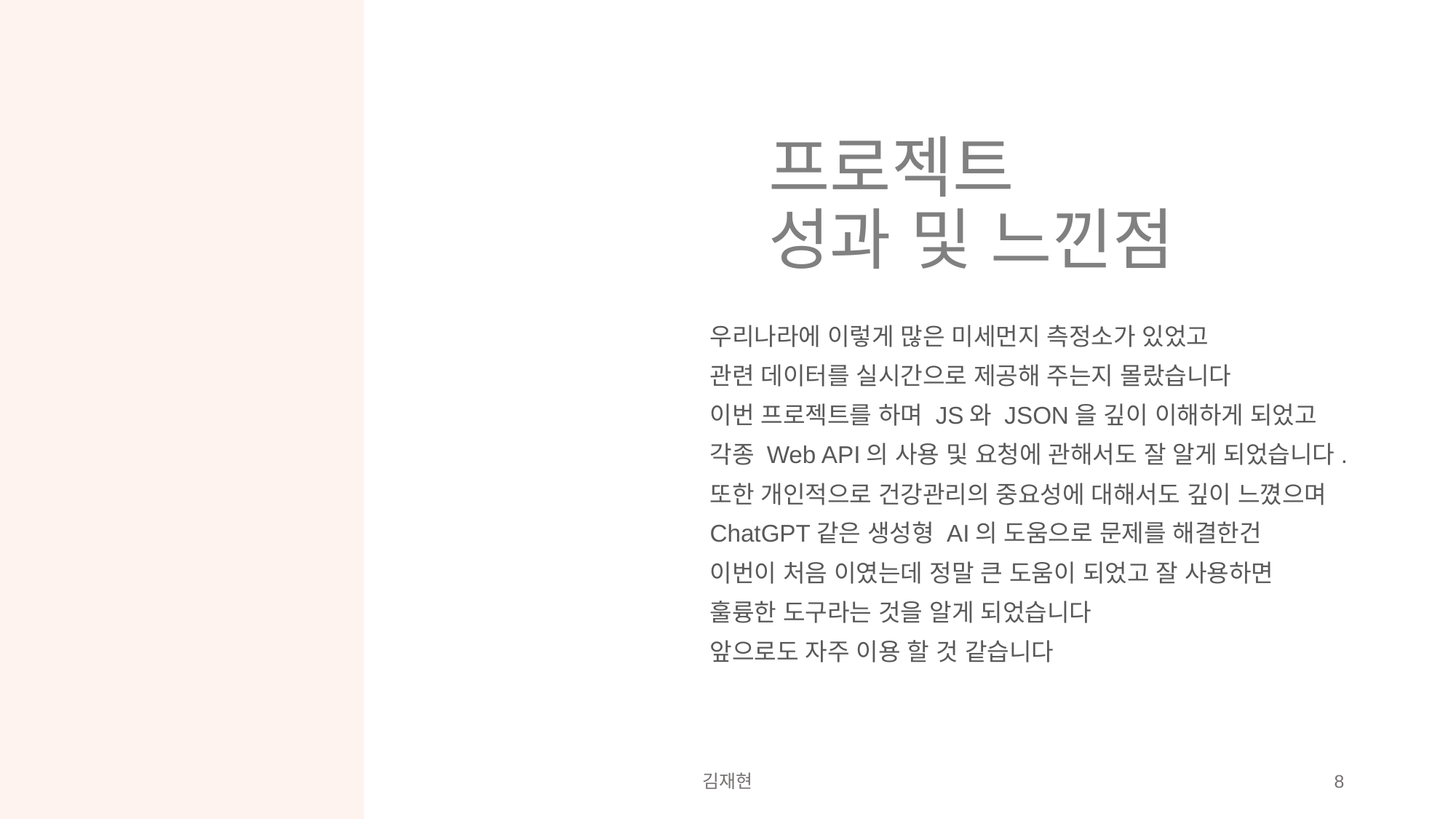

# 프로젝트 성과 및 느낀점
우리나라에 이렇게 많은 미세먼지 측정소가 있었고
관련 데이터를 실시간으로 제공해 주는지 몰랐습니다
이번 프로젝트를 하며 JS와 JSON을 깊이 이해하게 되었고
각종 Web API의 사용 및 요청에 관해서도 잘 알게 되었습니다. 또한 개인적으로 건강관리의 중요성에 대해서도 깊이 느꼈으며
ChatGPT같은 생성형 AI의 도움으로 문제를 해결한건
이번이 처음 이였는데 정말 큰 도움이 되었고 잘 사용하면
훌륭한 도구라는 것을 알게 되었습니다
앞으로도 자주 이용 할 것 같습니다
김재현
8